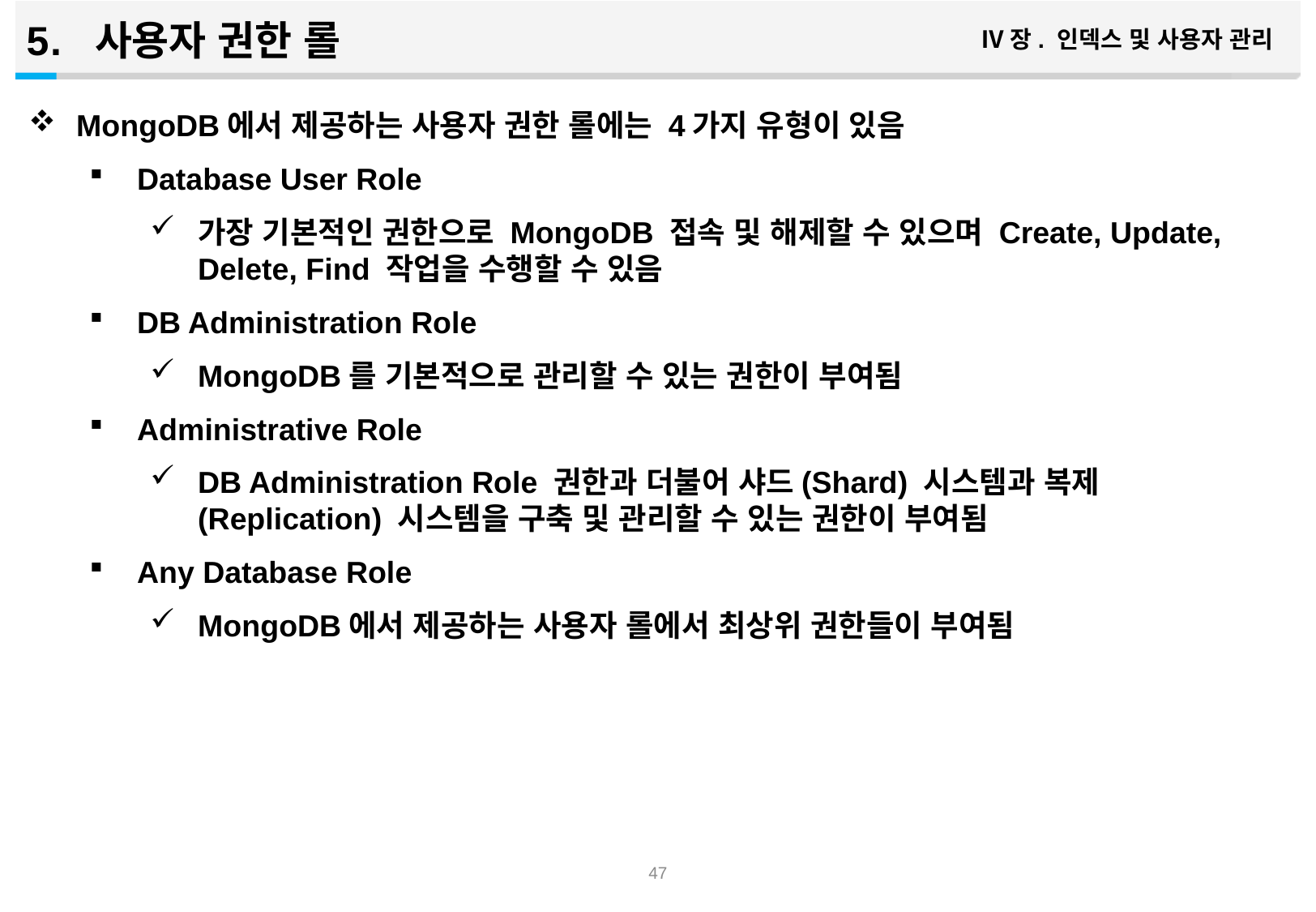

사용자 권한 롤
Ⅳ장. 인덱스 및 사용자 관리
MongoDB에서 제공하는 사용자 권한 롤에는 4가지 유형이 있음
Database User Role
가장 기본적인 권한으로 MongoDB 접속 및 해제할 수 있으며 Create, Update, Delete, Find 작업을 수행할 수 있음
DB Administration Role
MongoDB를 기본적으로 관리할 수 있는 권한이 부여됨
Administrative Role
DB Administration Role 권한과 더불어 샤드(Shard) 시스템과 복제(Replication) 시스템을 구축 및 관리할 수 있는 권한이 부여됨
Any Database Role
MongoDB에서 제공하는 사용자 롤에서 최상위 권한들이 부여됨

47